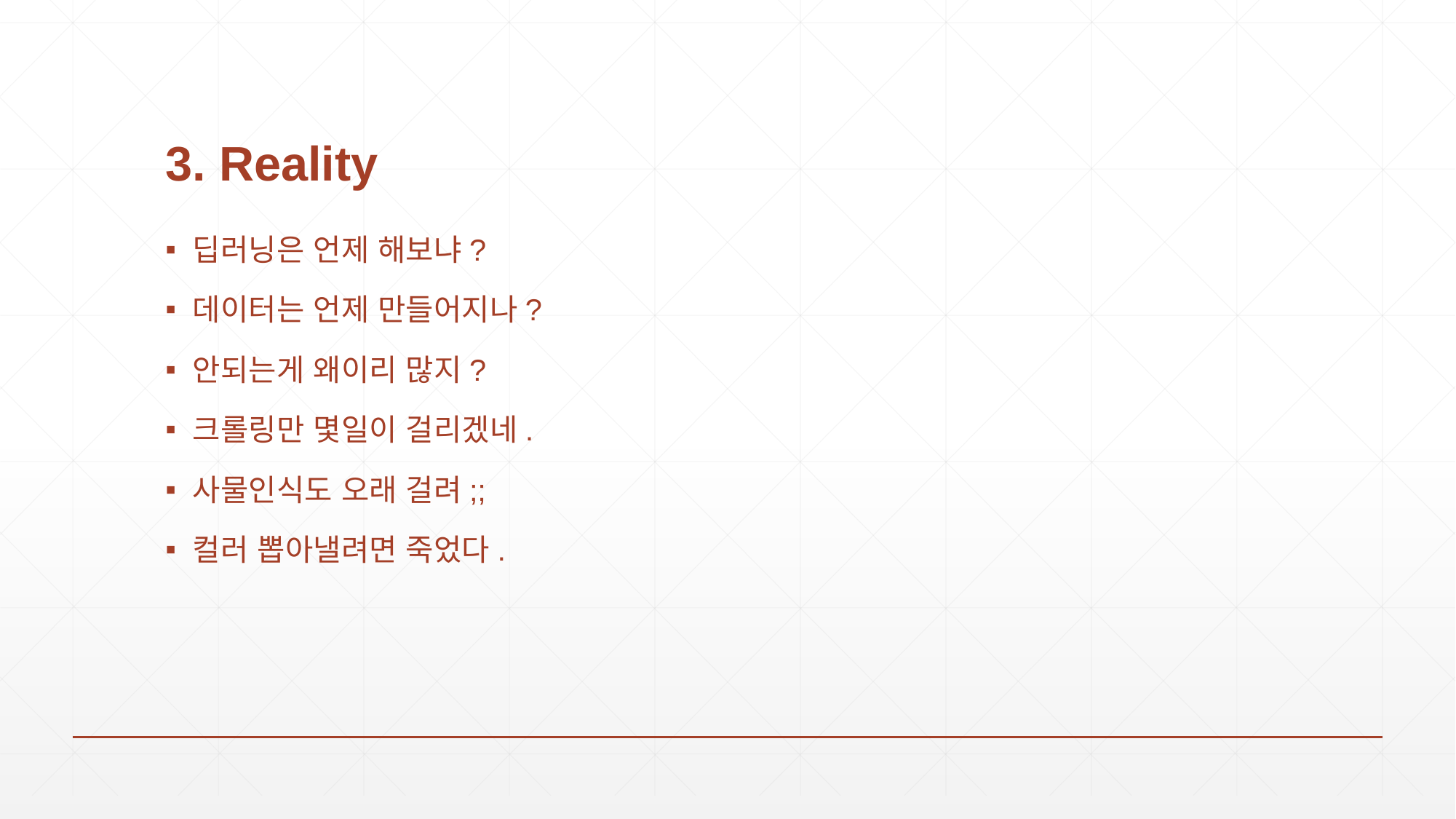

# 3. Reality
딥러닝은 언제 해보냐?
데이터는 언제 만들어지나?
안되는게 왜이리 많지?
크롤링만 몇일이 걸리겠네.
사물인식도 오래 걸려;;
컬러 뽑아낼려면 죽었다.